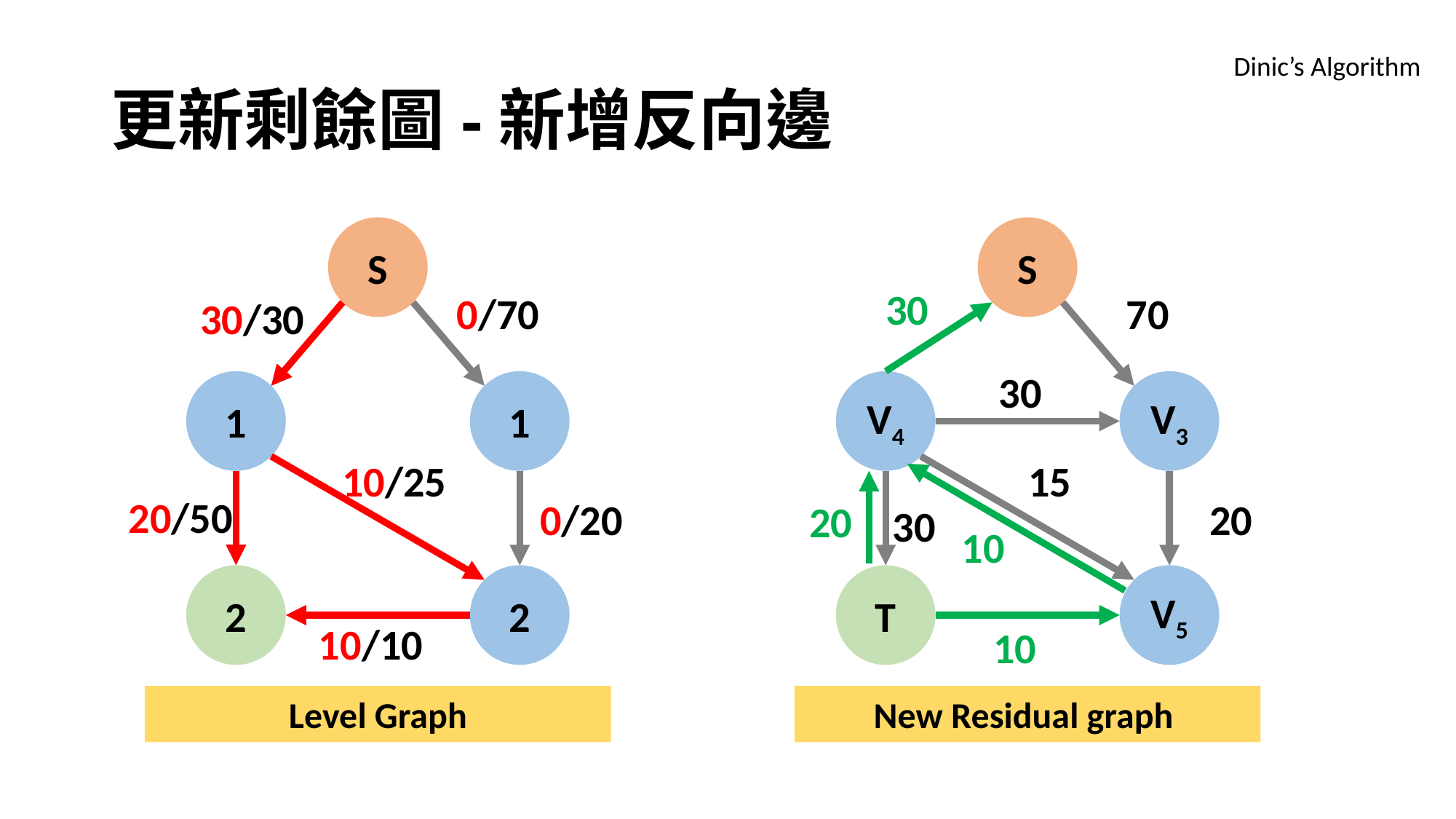

# 更新剩餘圖-新增反向邊
Dinic’s Algorithm
S
S
30
0/70
70
30/30
30
1
1
V4
V3
10/25
15
20/50
0/20
20
20
30
10
2
V5
2
T
10/10
10
Level Graph
New Residual graph